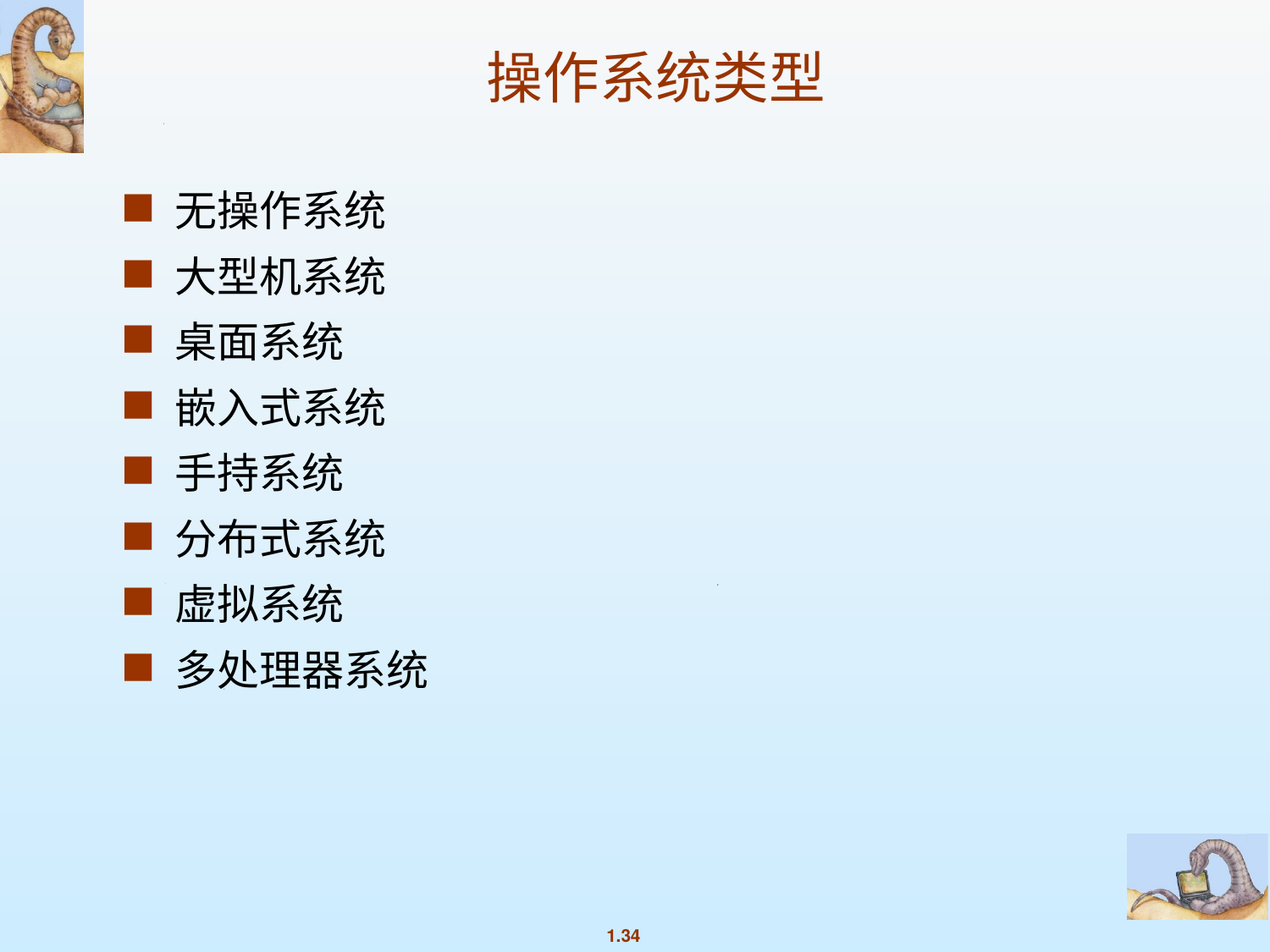

# 操作系统类型
无操作系统
大型机系统
桌面系统
嵌入式系统
手持系统
分布式系统
虚拟系统
多处理器系统